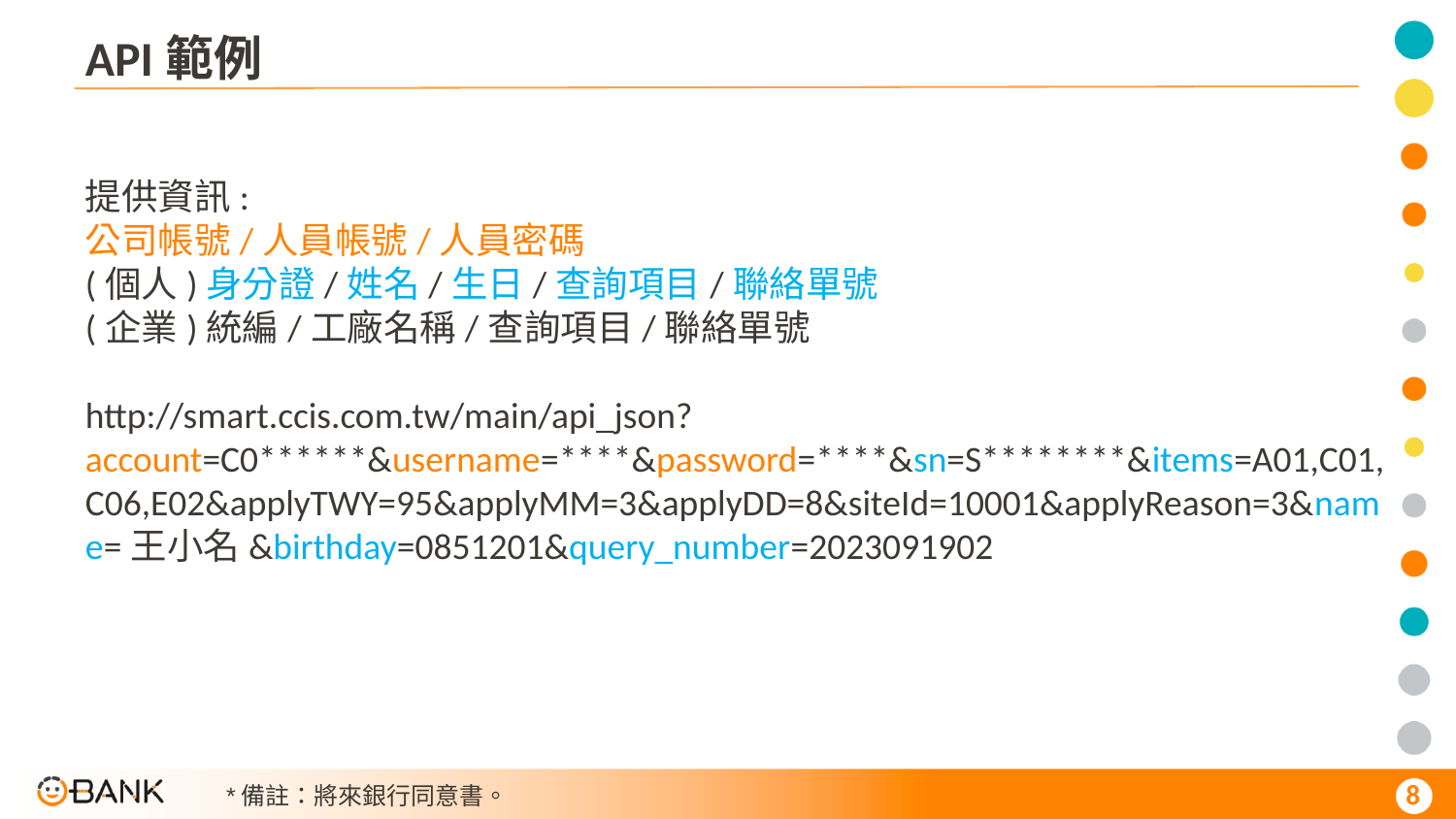

API範例

提供資訊:
公司帳號/人員帳號/人員密碼
(個人)身分證/姓名/生日/查詢項目/聯絡單號
(企業)統編/工廠名稱/查詢項目/聯絡單號

http://smart.ccis.com.tw/main/api_json?account=C0******&username=****&password=****&sn=S********&items=A01,C01,C06,E02&applyTWY=95&applyMM=3&applyDD=8&siteId=10001&applyReason=3&name=王小名&birthday=0851201&query_number=2023091902
*備註：將來銀行同意書。